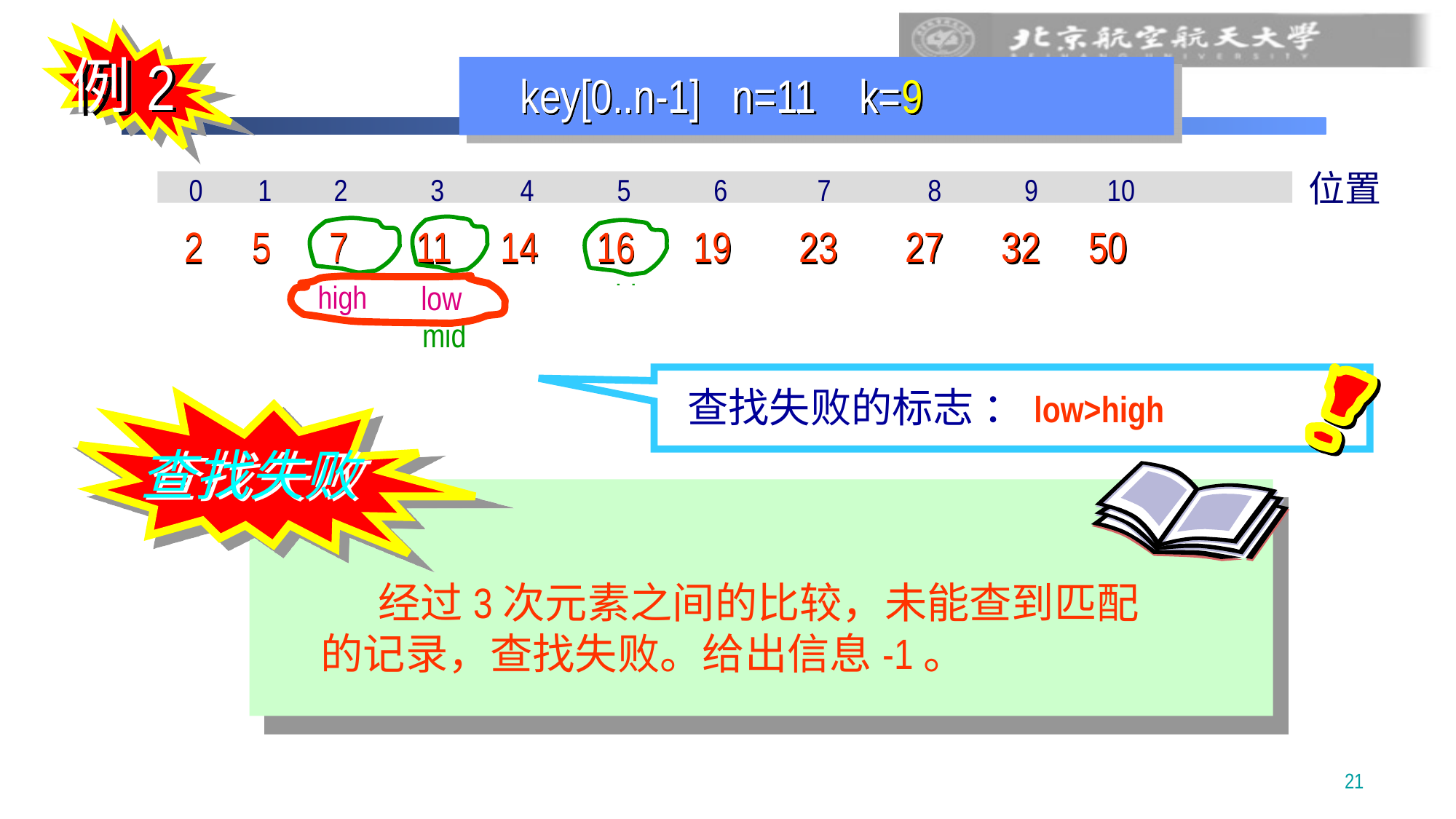

2
例

key[0..n-1]   n=11    k=9
位置
0        1         2            3           4            5            6             7              8            9          10

 2     5      7       11     14      16      19       23       27      32     50

high

low
mid

low

high

mid

high

mid

 查找失败的标志 ：low>high

查找失败

     经过3次元素之间的比较，未能查到匹配的记录，查找失败。给出信息-1。
21